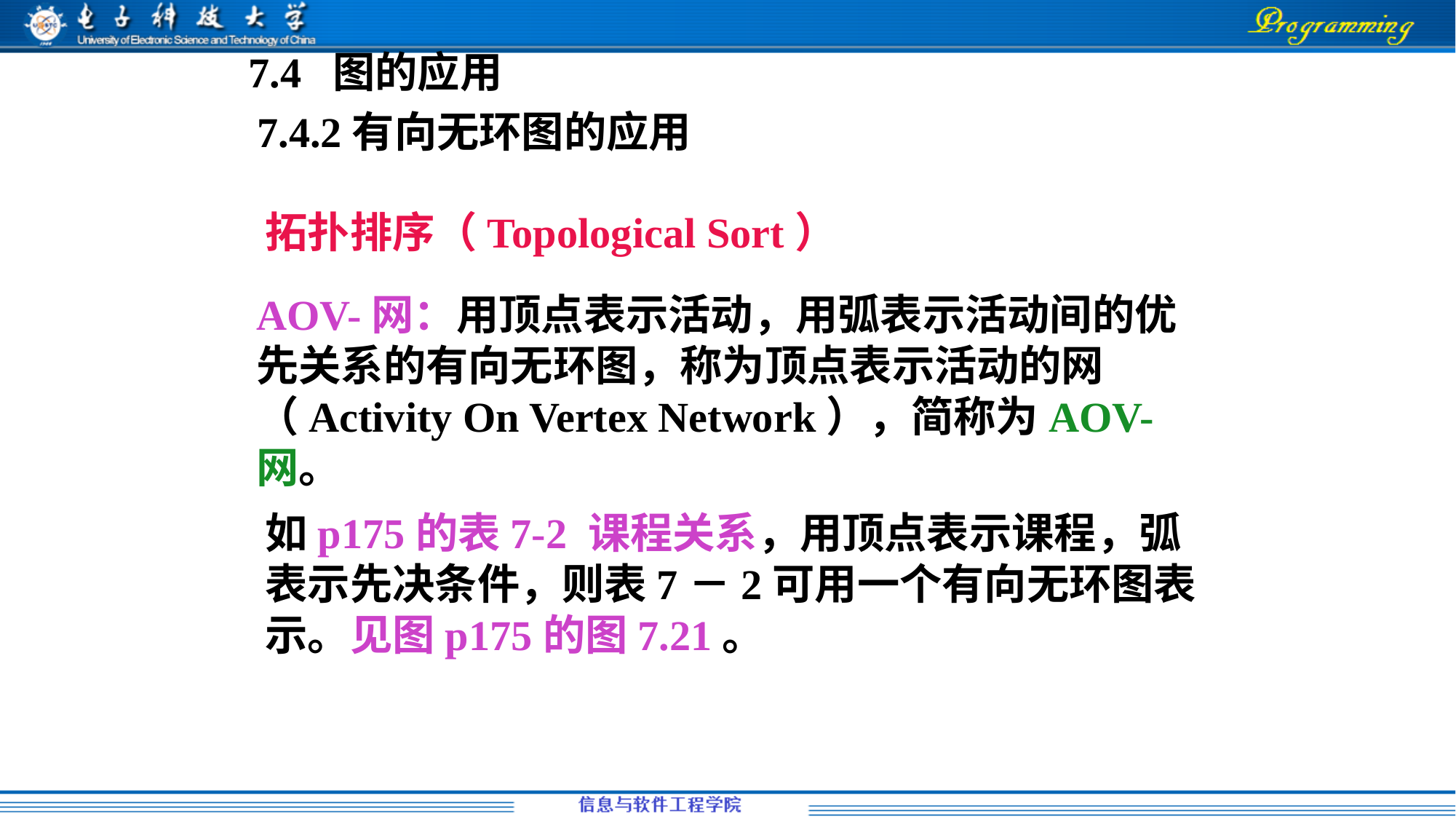

7.4  图的应用
7.4.2有向无环图的应用
拓扑排序（Topological Sort）
AOV-网：用顶点表示活动，用弧表示活动间的优先关系的有向无环图，称为顶点表示活动的网（Activity On Vertex Network），简称为AOV-网。
如p175的表7-2 课程关系，用顶点表示课程，弧表示先决条件，则表7－2可用一个有向无环图表示。见图p175的图7.21。